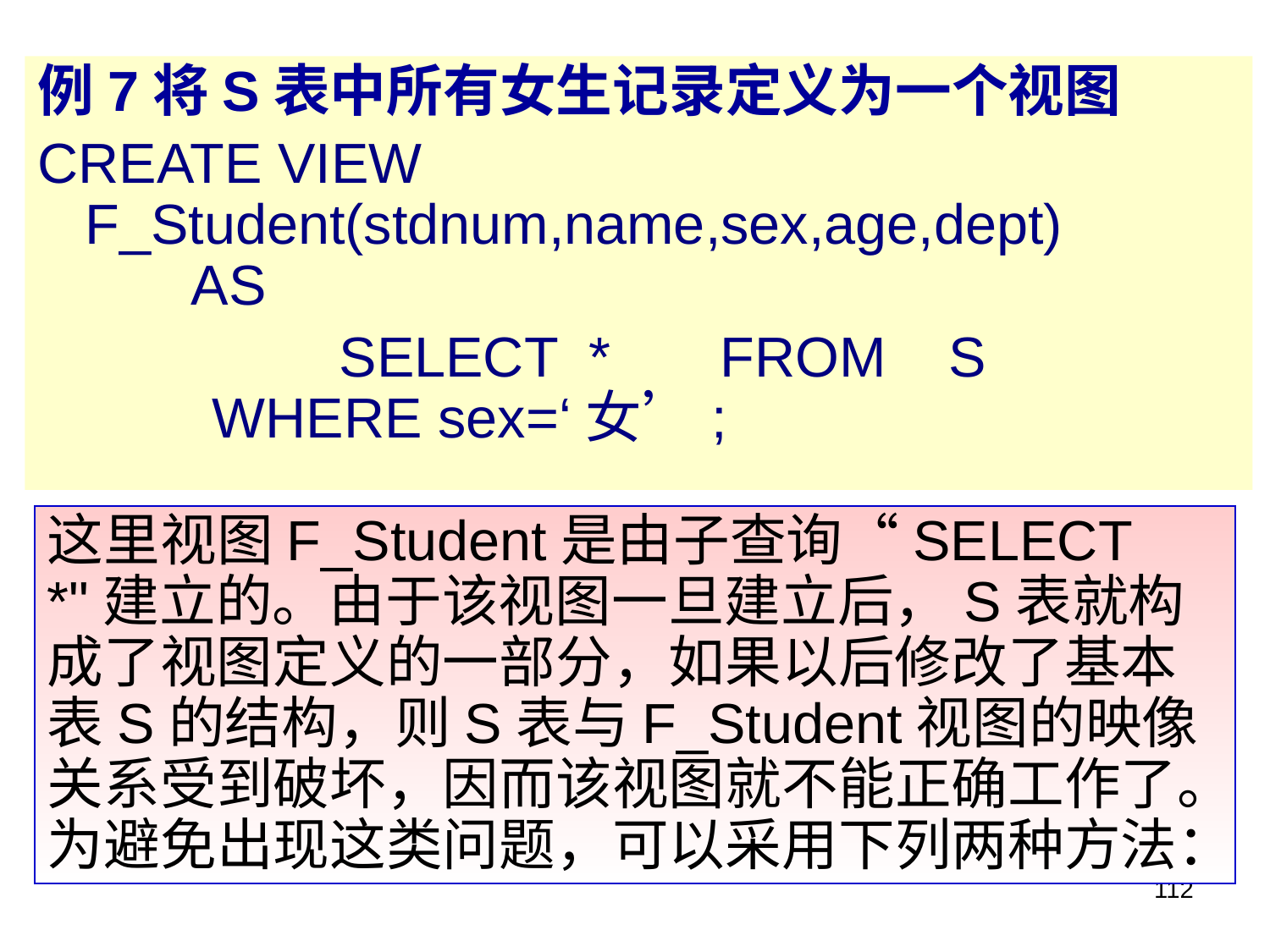

例7将S表中所有女生记录定义为一个视图
CREATE VIEW F_Student(stdnum,name,sex,age,dept)
       AS
			SELECT  *      	FROM    S
       	WHERE sex=‘女’;
这里视图F_Student是由子查询“SELECT *"建立的。由于该视图一旦建立后，S表就构成了视图定义的一部分，如果以后修改了基本表S的结构，则S表与F_Student视图的映像关系受到破坏，因而该视图就不能正确工作了。为避免出现这类问题，可以采用下列两种方法：
112